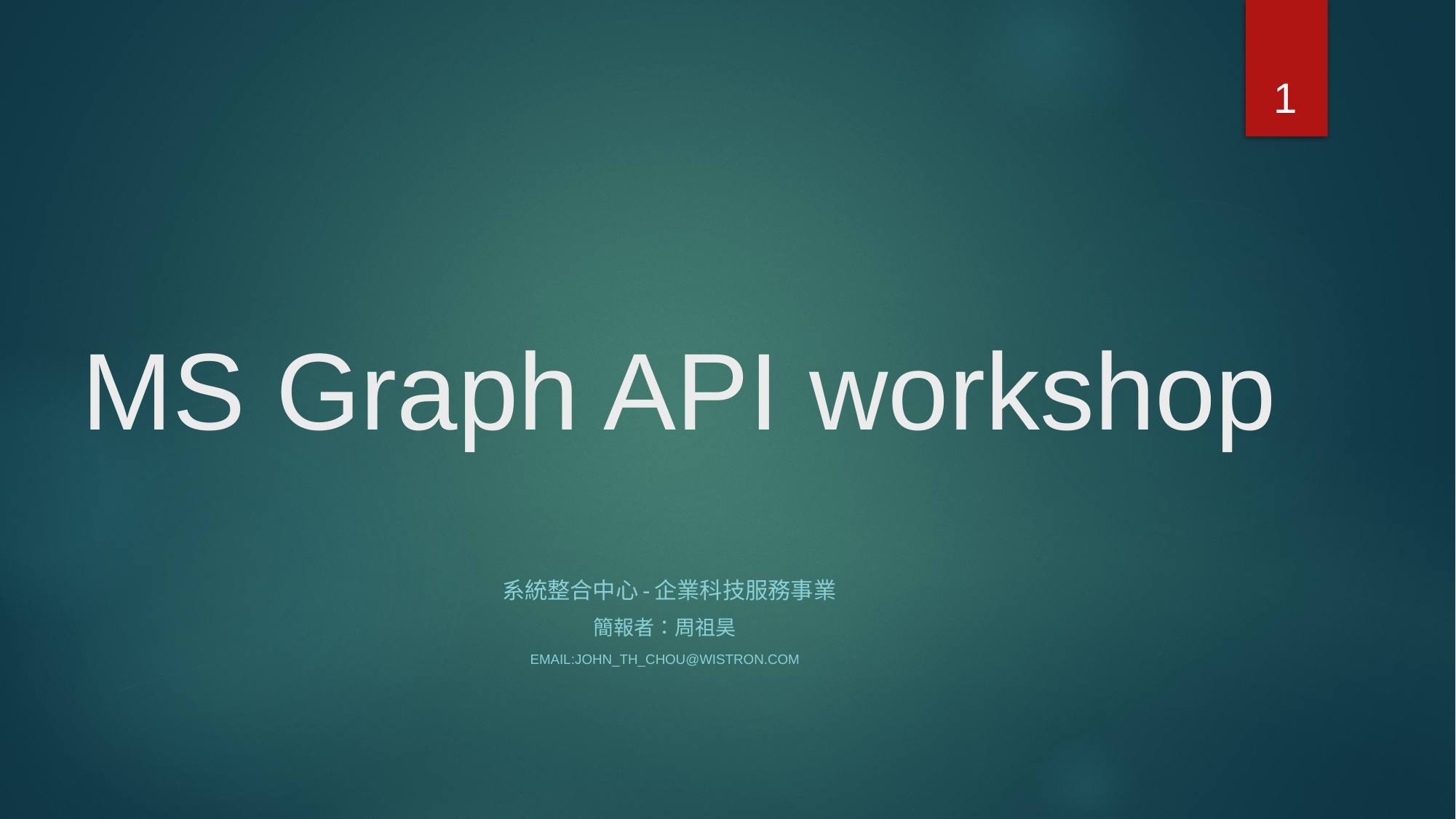

1
# MS Graph API workshop
 系統整合中心-企業科技服務事業
簡報者：周祖昊
Email:john_th_chou@wistron.com